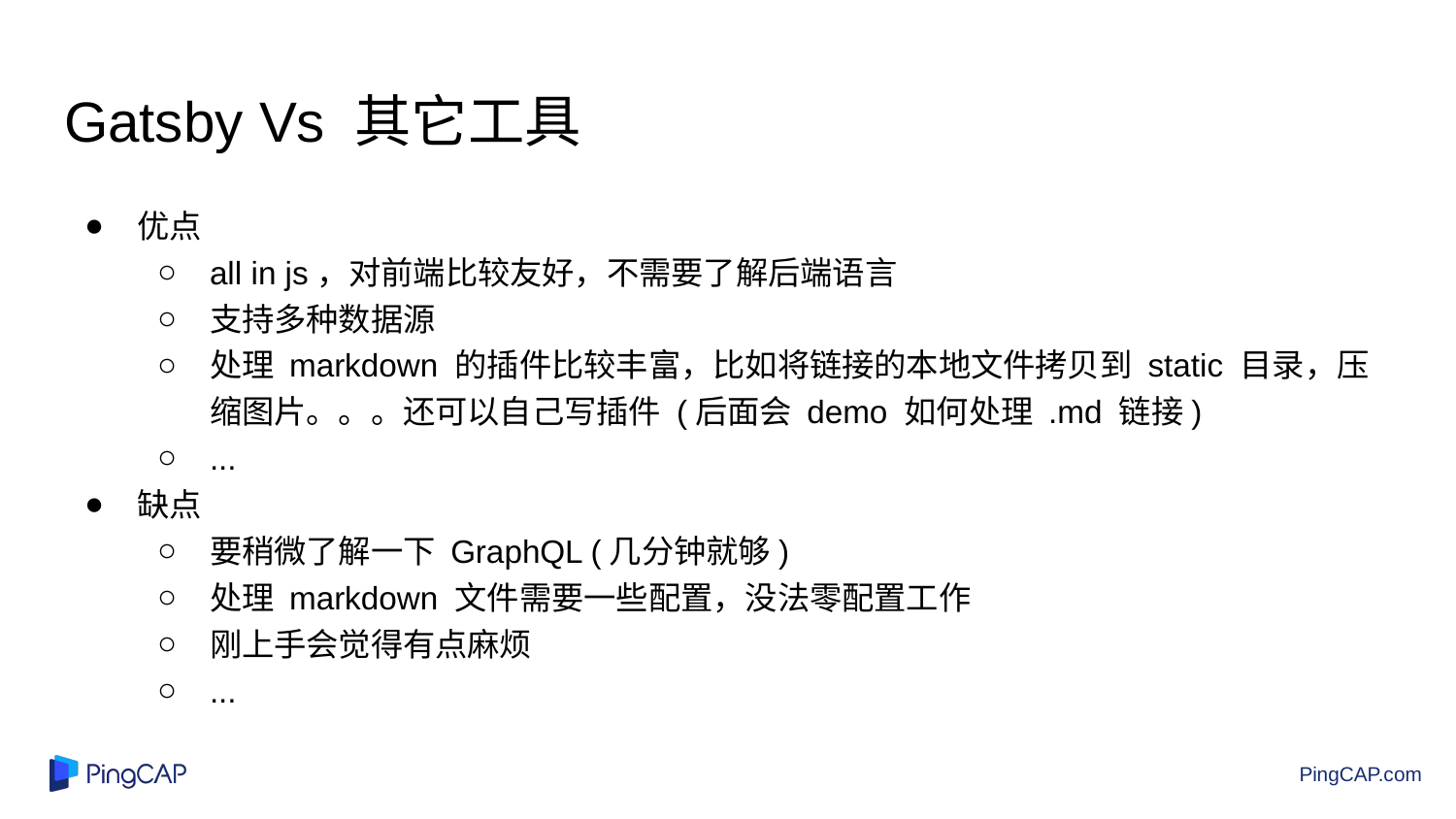

# Gatsby Vs 其它工具
优点
all in js，对前端比较友好，不需要了解后端语言
支持多种数据源
处理 markdown 的插件比较丰富，比如将链接的本地文件拷贝到 static 目录，压缩图片。。。还可以自己写插件 (后面会 demo 如何处理 .md 链接)
...
缺点
要稍微了解一下 GraphQL (几分钟就够)
处理 markdown 文件需要一些配置，没法零配置工作
刚上手会觉得有点麻烦
...